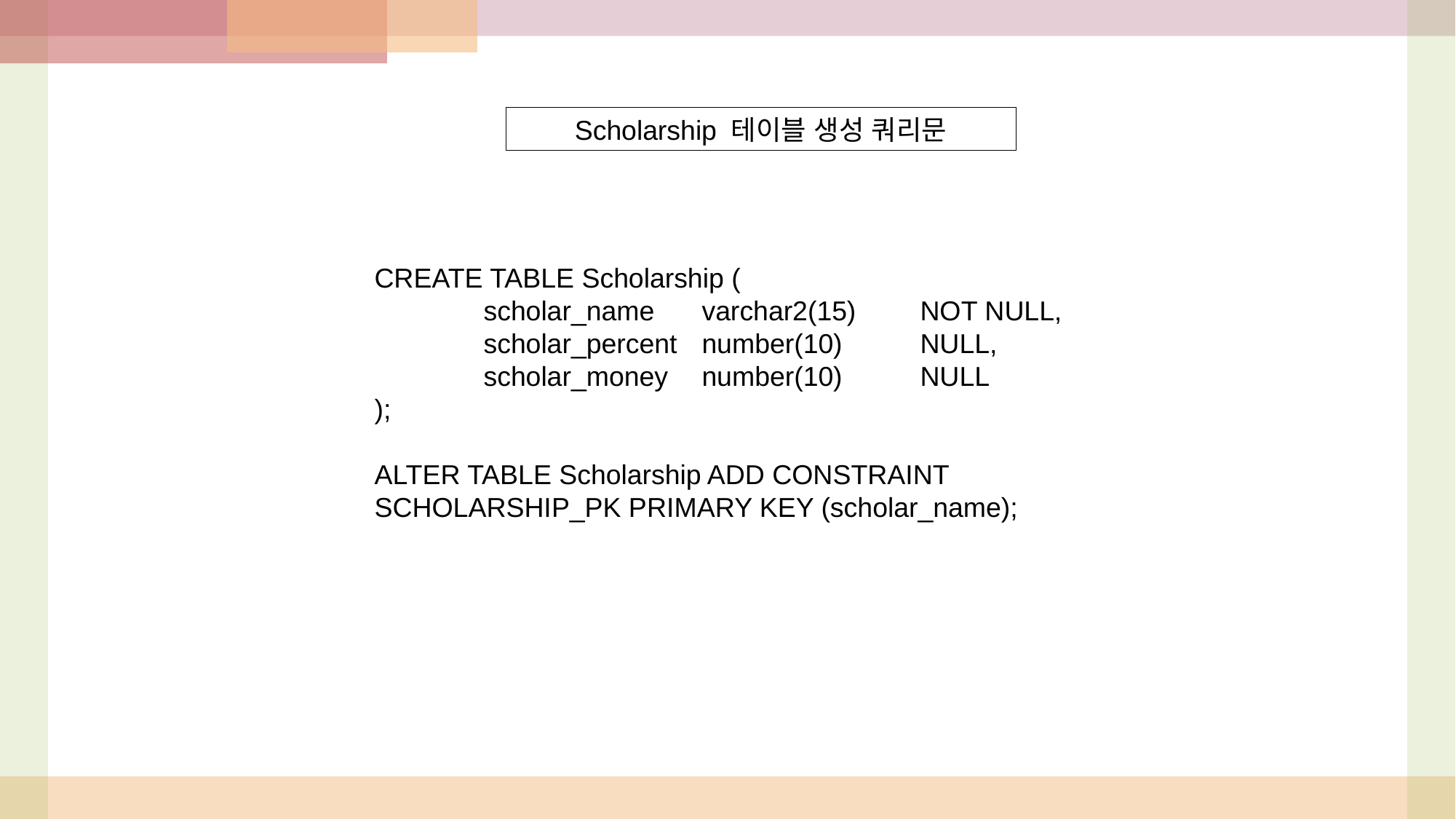

Scholarship 테이블 생성 쿼리문
CREATE TABLE Scholarship (
	scholar_name	varchar2(15)	NOT NULL,
	scholar_percent	number(10)	NULL,
	scholar_money	number(10)	NULL
);

ALTER TABLE Scholarship ADD CONSTRAINT SCHOLARSHIP_PK PRIMARY KEY (scholar_name);